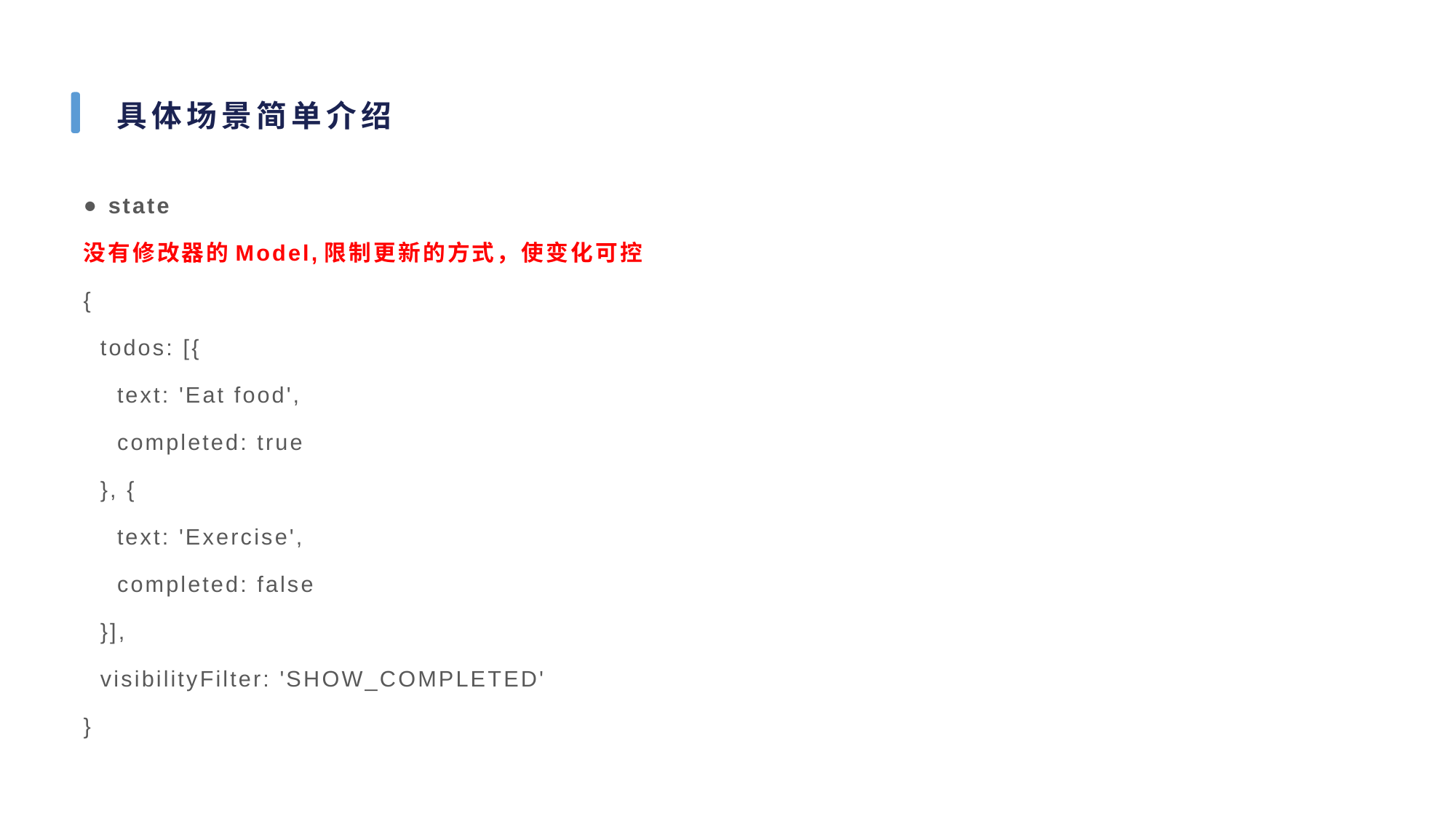

# 具体场景简单介绍
state
没有修改器的Model,限制更新的方式，使变化可控
{
  todos: [{
    text: 'Eat food',
    completed: true
  }, {
    text: 'Exercise',
    completed: false
  }],
  visibilityFilter: 'SHOW_COMPLETED'
}